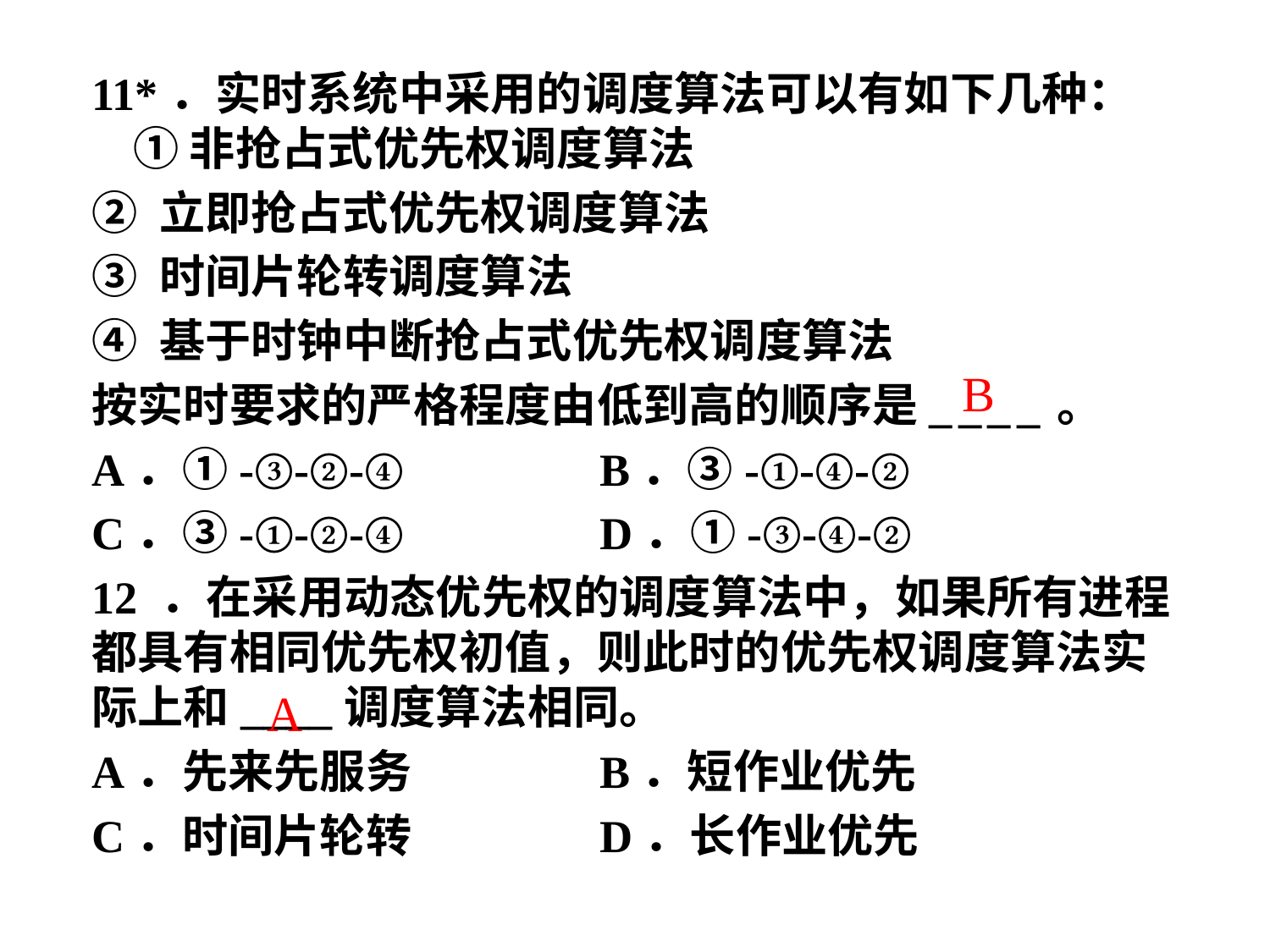

11*．实时系统中采用的调度算法可以有如下几种：          ① 非抢占式优先权调度算法
② 立即抢占式优先权调度算法
③ 时间片轮转调度算法
④ 基于时钟中断抢占式优先权调度算法
按实时要求的严格程度由低到高的顺序是____。
A．①-③-②-④		B．③-①-④-②
C．③-①-②-④		D．①-③-④-②
12 ．在采用动态优先权的调度算法中，如果所有进程都具有相同优先权初值，则此时的优先权调度算法实际上和____调度算法相同。
A．先来先服务		B．短作业优先
C．时间片轮转		D．长作业优先
B
A
89